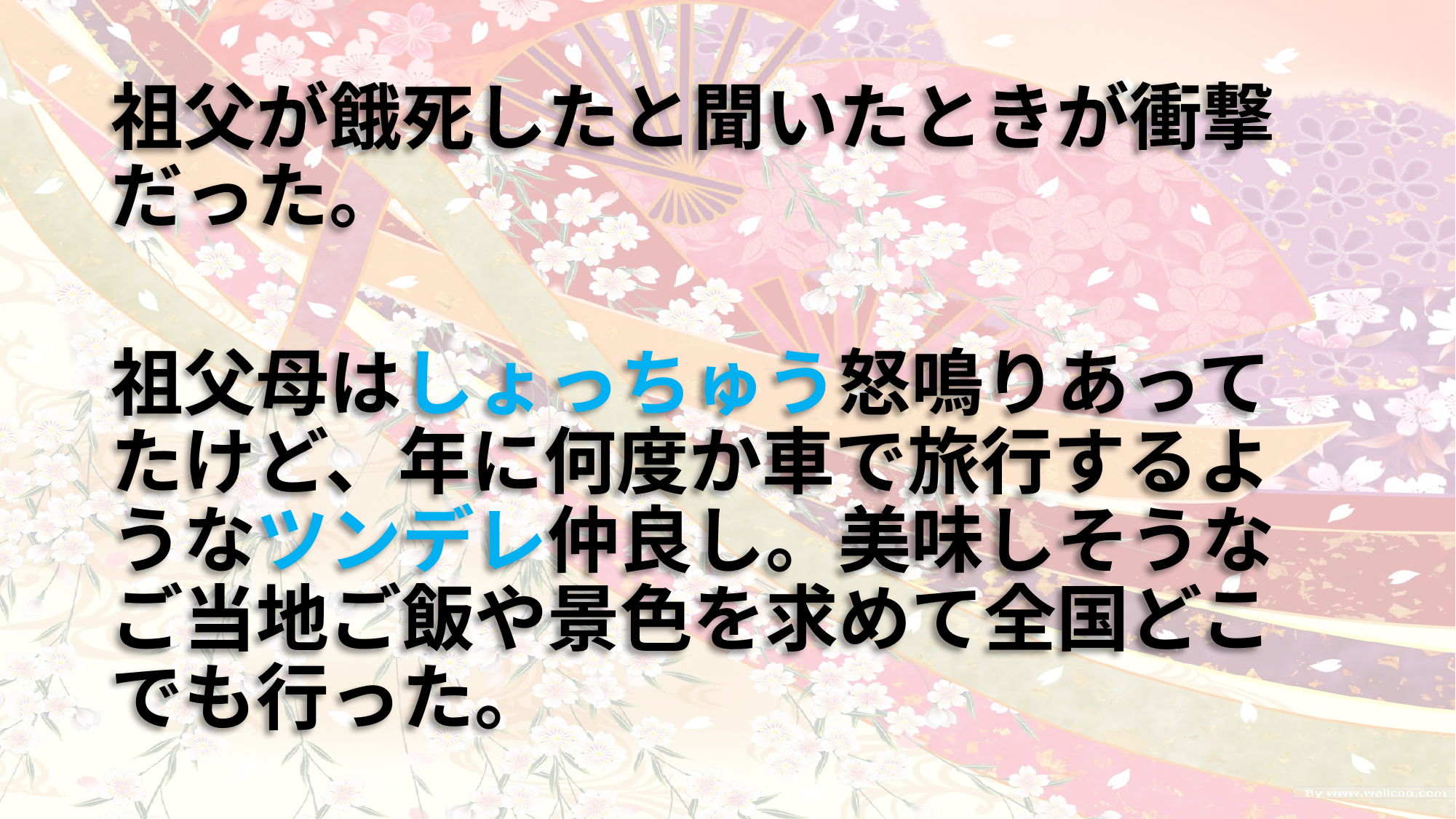

祖父が餓死したと聞いたときが衝撃だった。

祖父母はしょっちゅう怒鳴りあってたけど、年に何度か車で旅行するようなツンデレ仲良し。美味しそうなご当地ご飯や景色を求めて全国どこでも行った。